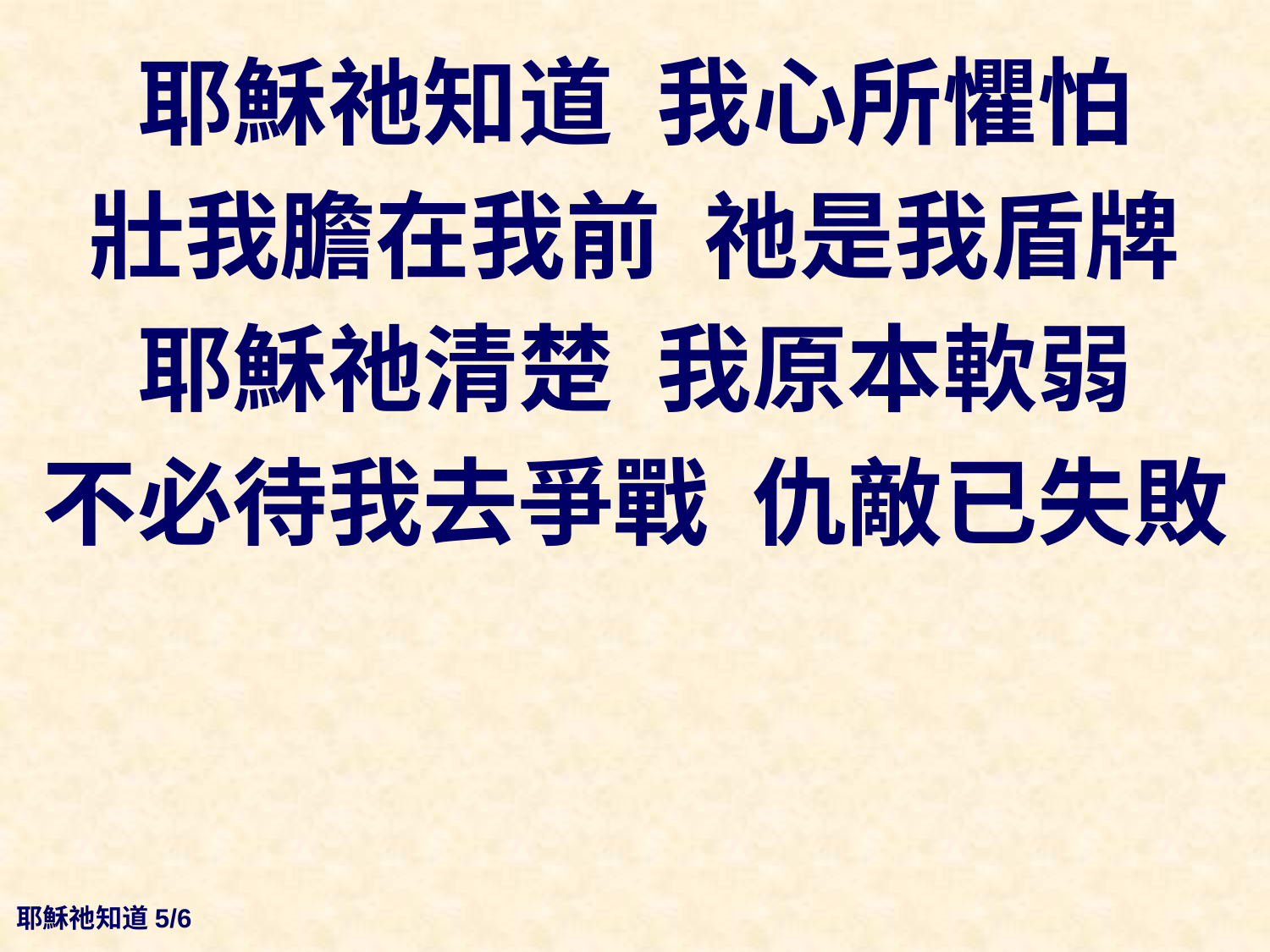

耶穌祂知道  我心所懼怕
壯我膽在我前  祂是我盾牌
耶穌祂清楚  我原本軟弱
不必待我去爭戰  仇敵已失敗
耶穌祂知道5/6